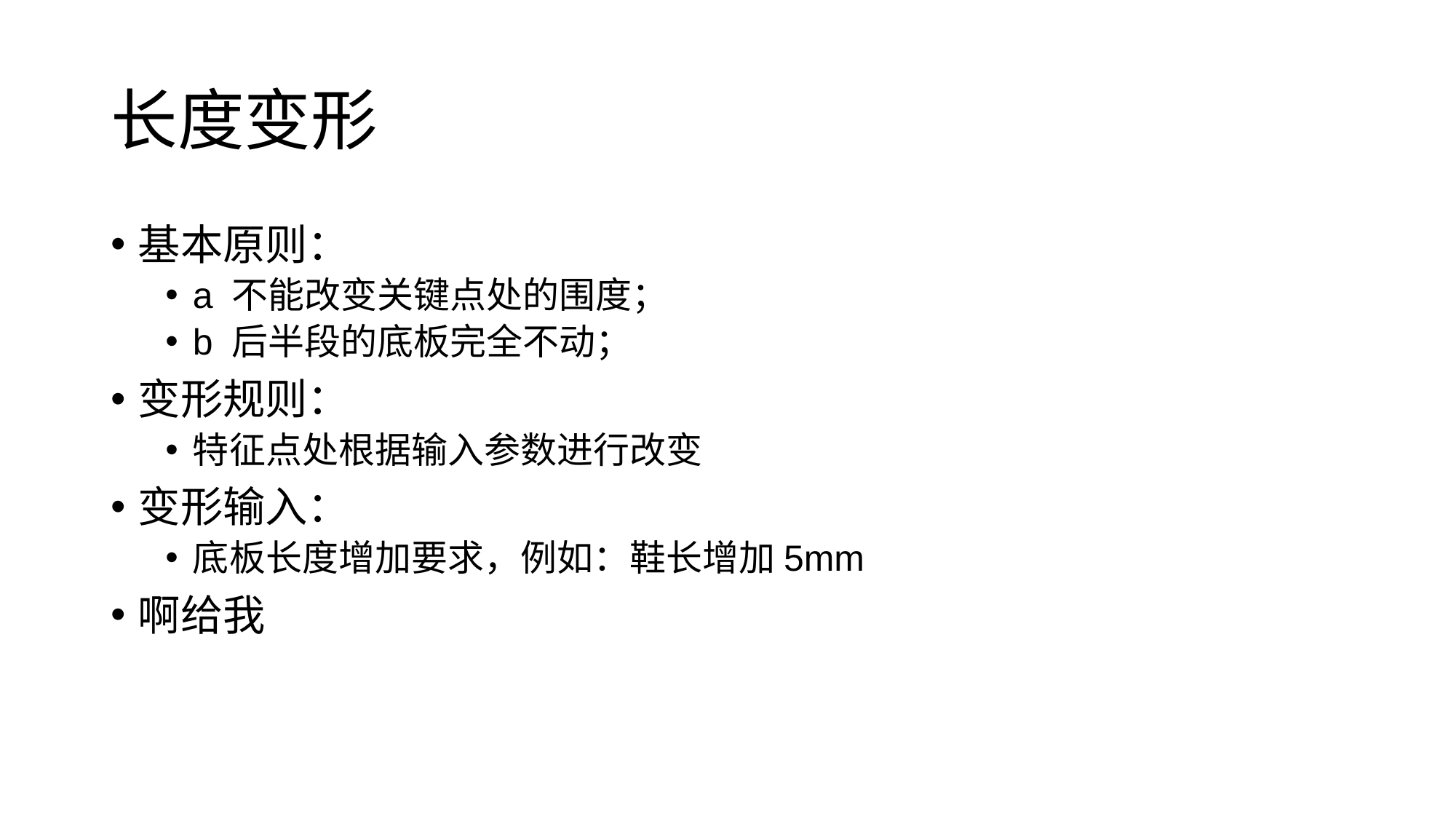

# 长度变形
基本原则：
a 不能改变关键点处的围度；
b 后半段的底板完全不动；
变形规则：
特征点处根据输入参数进行改变
变形输入：
底板长度增加要求，例如：鞋长增加5mm
啊给我